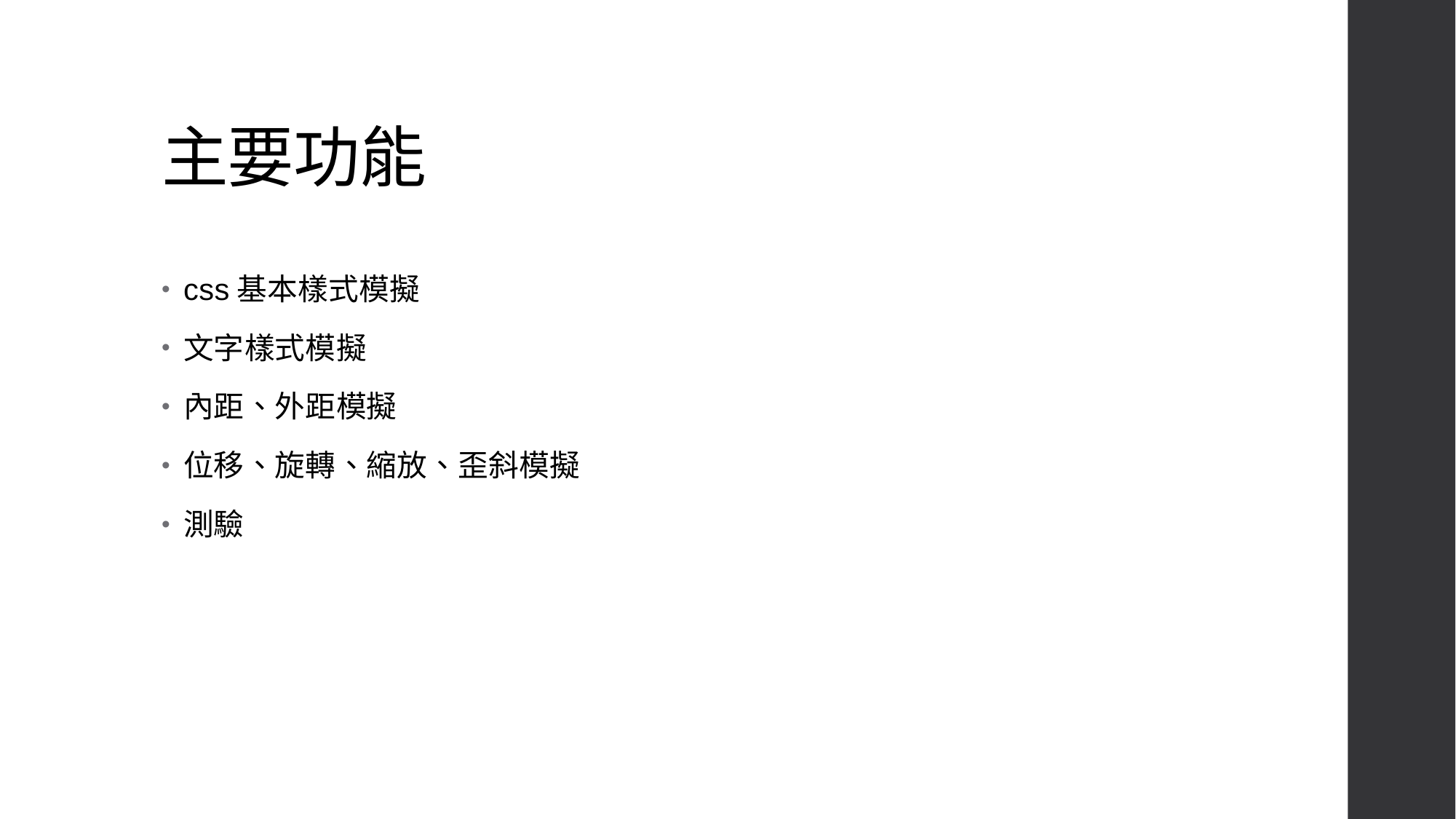

# 主要功能
css基本樣式模擬
文字樣式模擬
內距、外距模擬
位移、旋轉、縮放、歪斜模擬
測驗